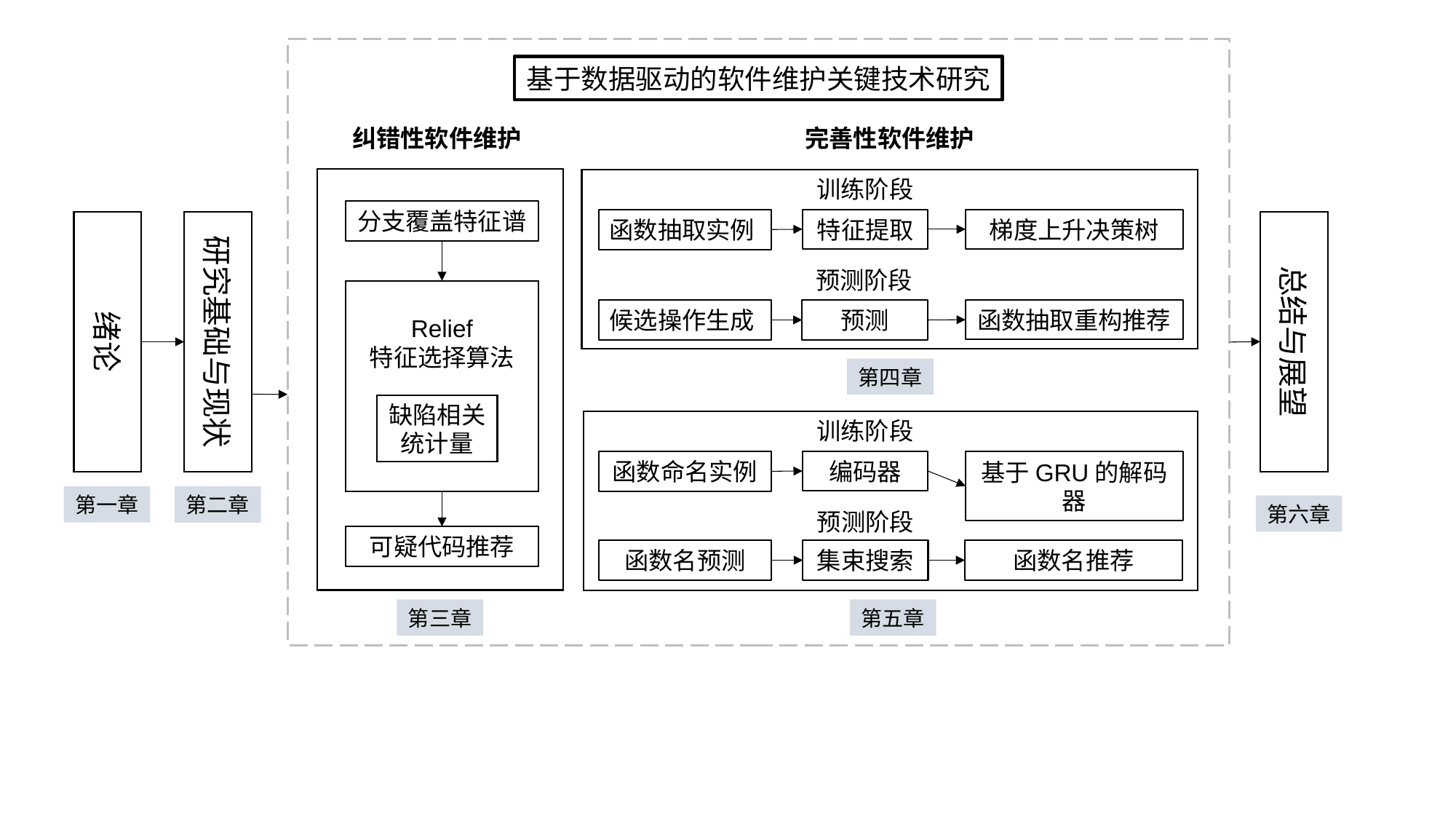

基于数据驱动的软件维护关键技术研究
纠错性软件维护
完善性软件维护

训练阶段

分支覆盖特征谱
特征提取
梯度上升决策树
函数抽取实例
总结与展望
绪论
研究基础与现状
预测阶段
Relief
特征选择算法

函数抽取重构推荐
候选操作生成
预测
第四章
缺陷相关统计量
训练阶段

编码器
函数命名实例
基于GRU的解码器
第一章
第二章
第六章
预测阶段
可疑代码推荐
函数名预测
集束搜索
函数名推荐
第五章
第三章